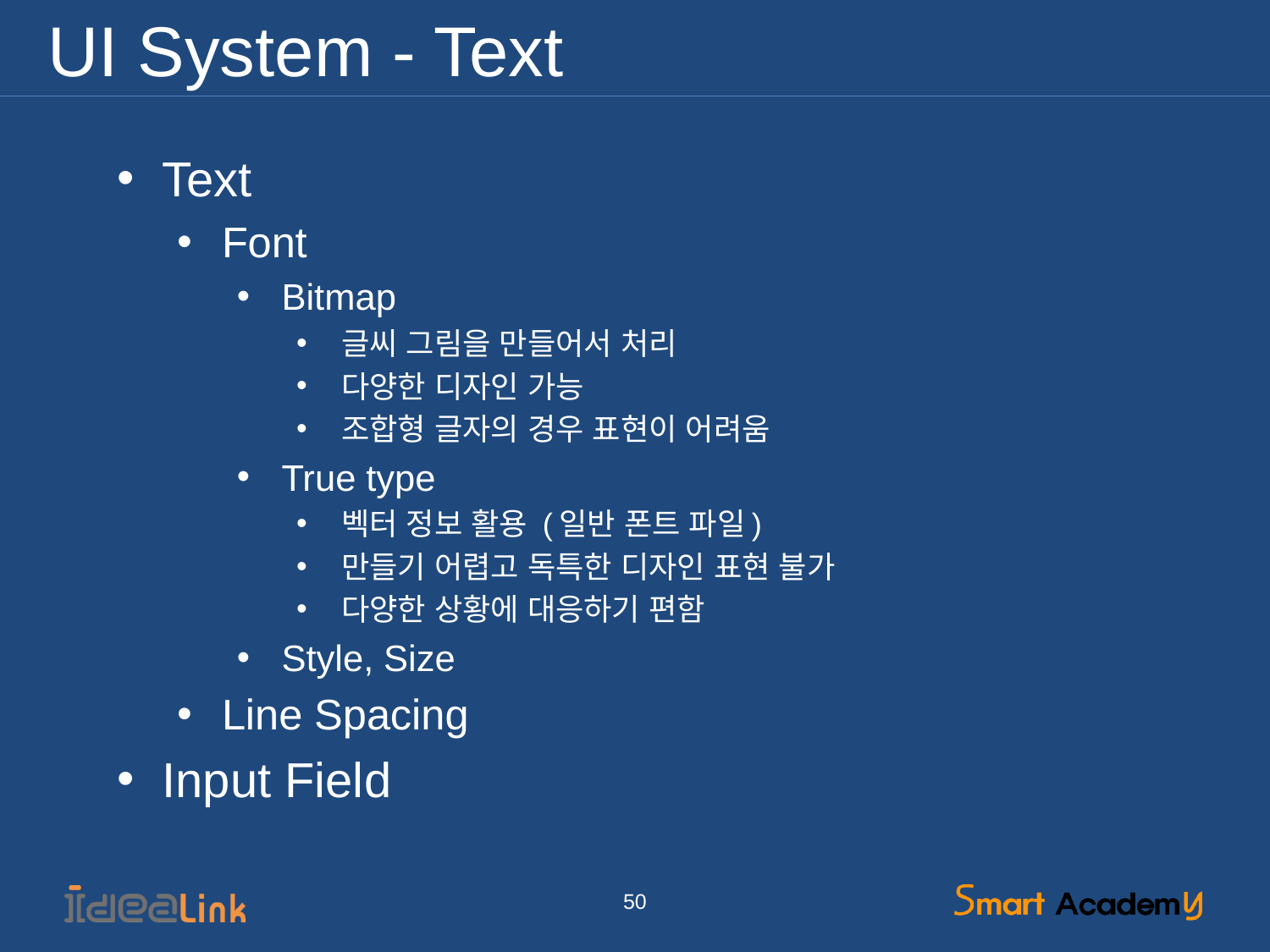

# UI System - Text
Text
Font
Bitmap
글씨 그림을 만들어서 처리
다양한 디자인 가능
조합형 글자의 경우 표현이 어려움
True type
벡터 정보 활용 (일반 폰트 파일)
만들기 어렵고 독특한 디자인 표현 불가
다양한 상황에 대응하기 편함
Style, Size
Line Spacing
Input Field

50